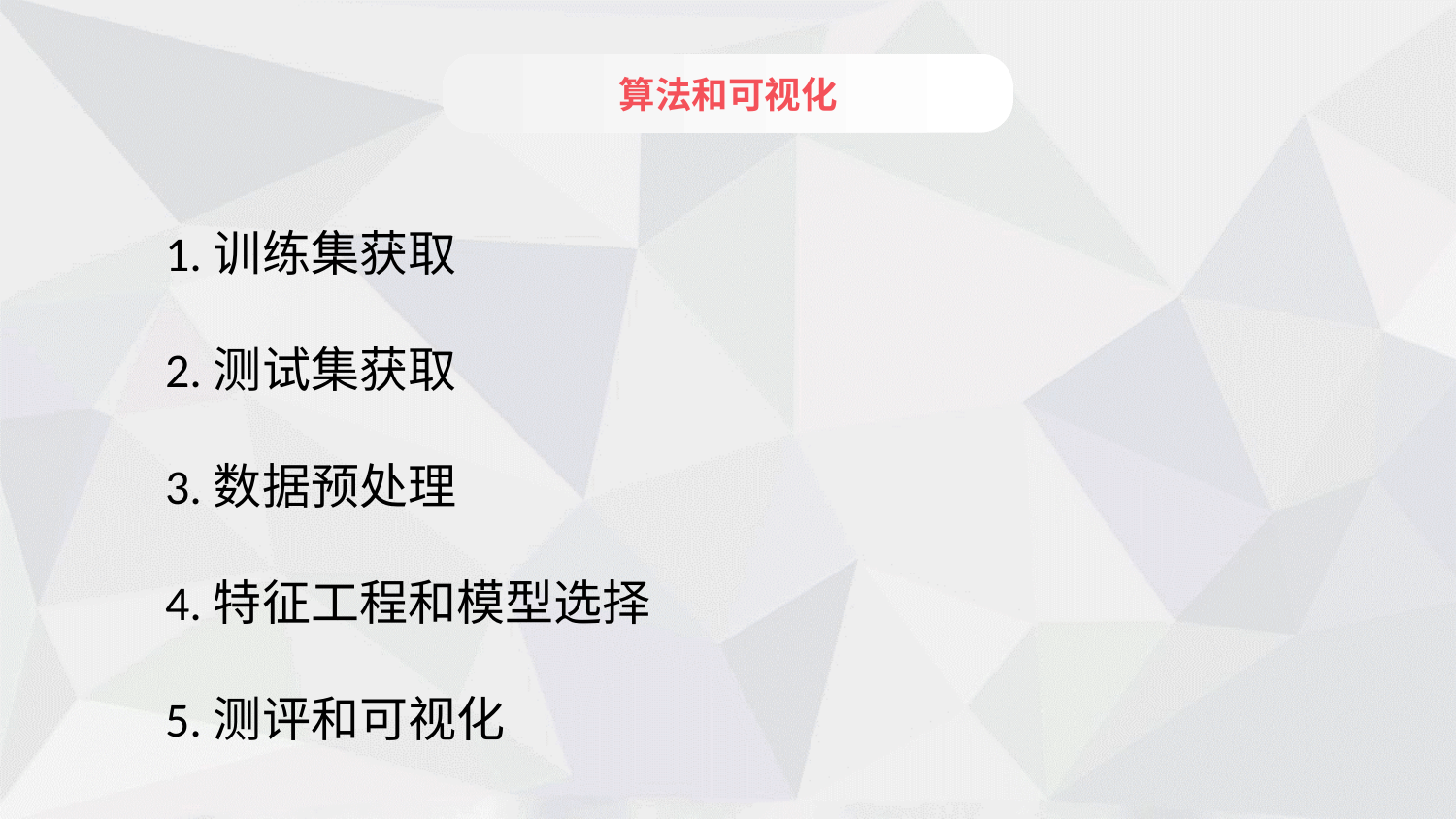

算法和可视化
1.训练集获取
2.测试集获取
3.数据预处理
4.特征工程和模型选择
5.测评和可视化